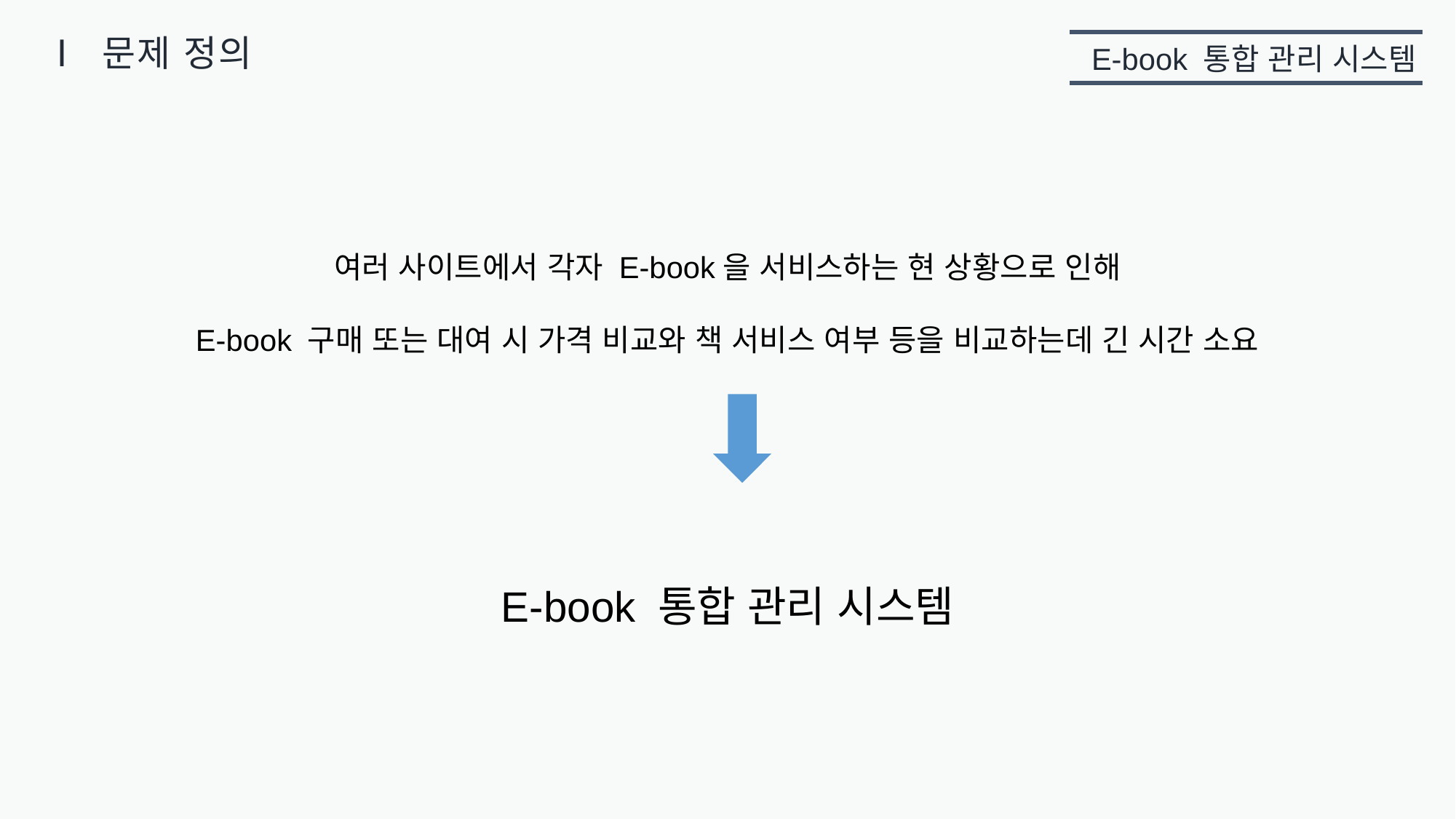

Ⅰ 문제 정의
E-book 통합 관리 시스템
여러 사이트에서 각자 E-book을 서비스하는 현 상황으로 인해
E-book 구매 또는 대여 시 가격 비교와 책 서비스 여부 등을 비교하는데 긴 시간 소요

E-book 통합 관리 시스템